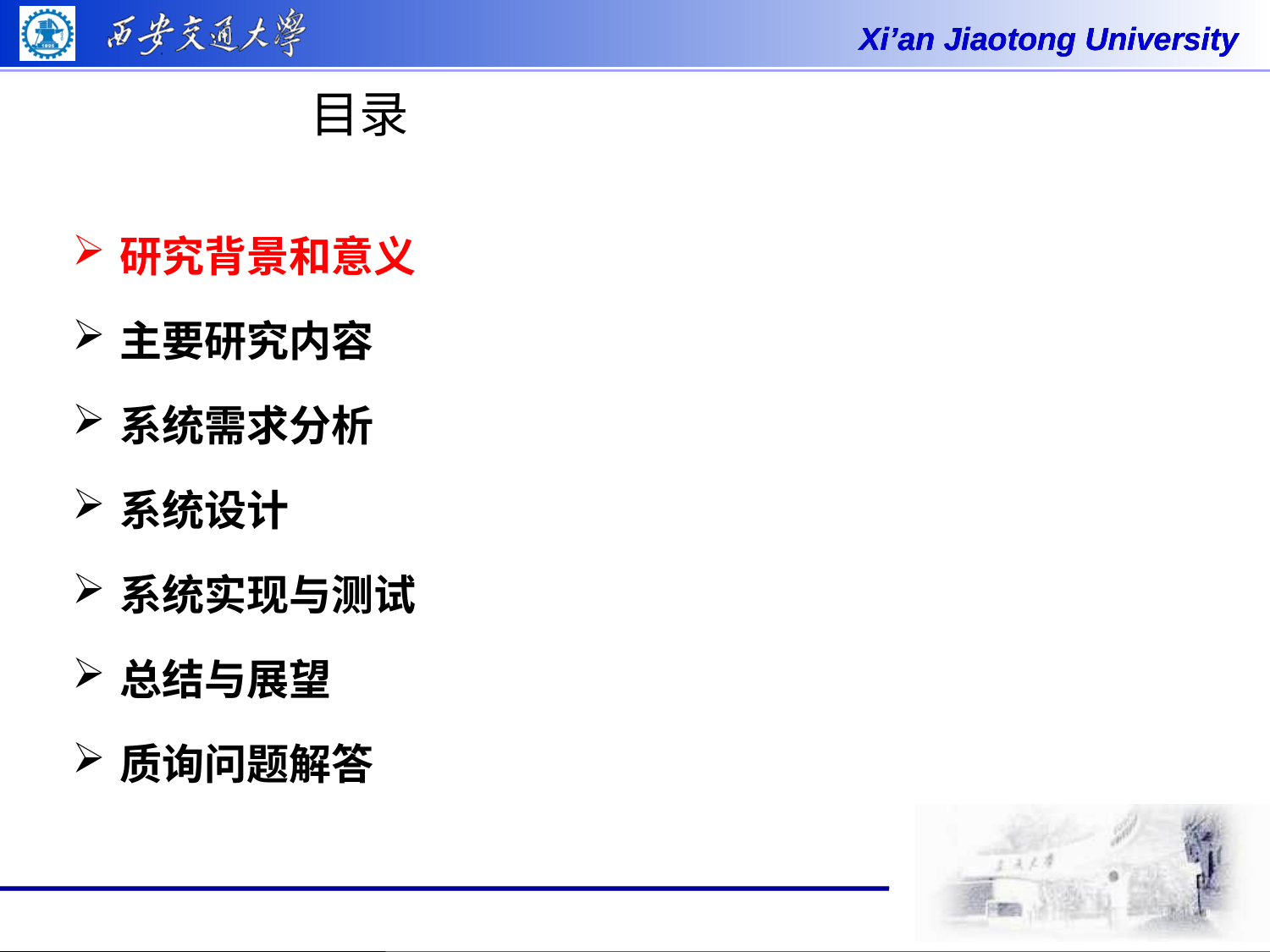

# 目录
研究背景和意义
主要研究内容
系统需求分析
系统设计
系统实现与测试
总结与展望
质询问题解答